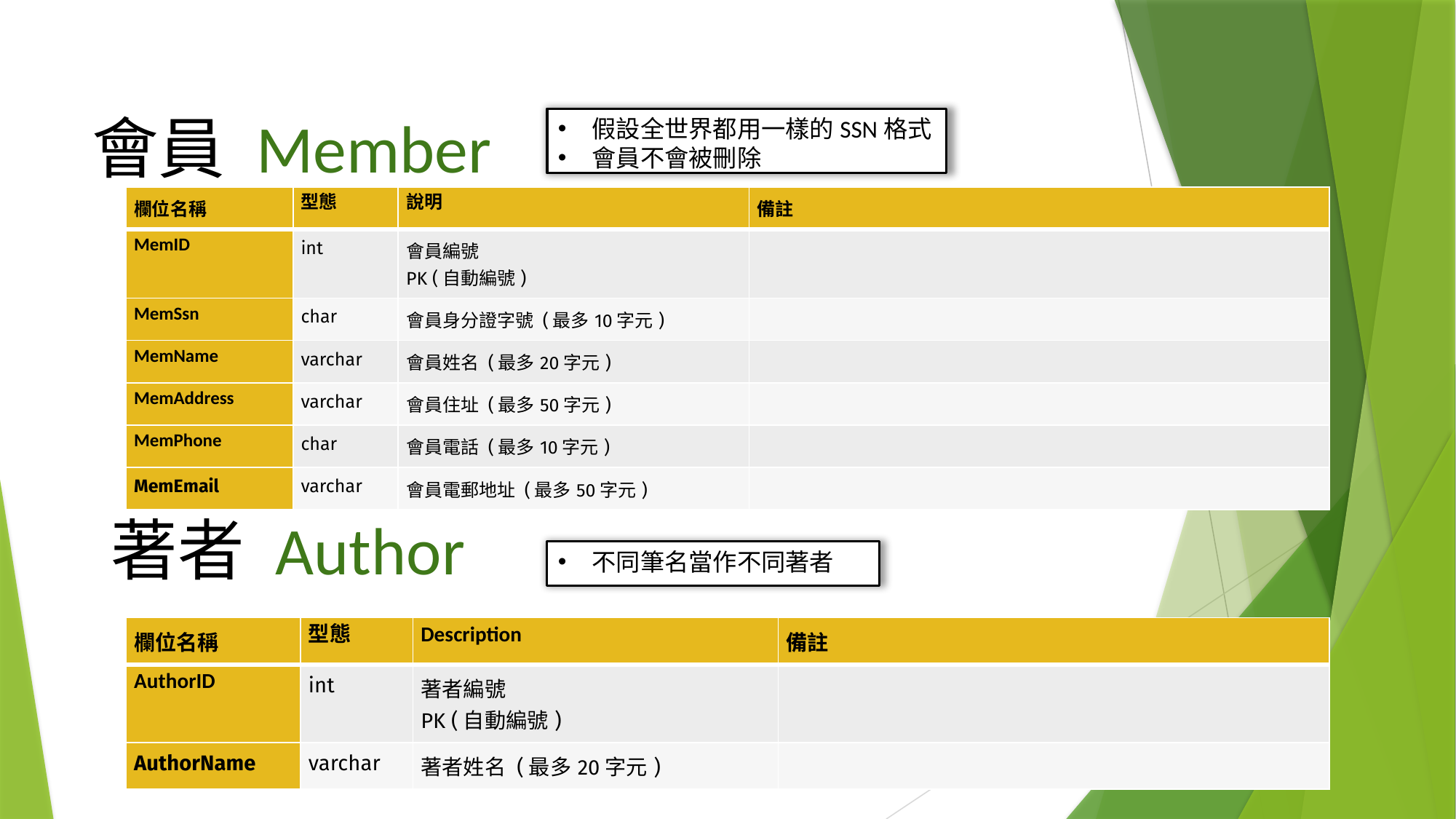

# 會員 Member
假設全世界都用一樣的SSN格式
會員不會被刪除
| 欄位名稱 | 型態 | 說明 | 備註 |
| --- | --- | --- | --- |
| MemID | int | 會員編號 PK (自動編號) |  |
| MemSsn | char | 會員身分證字號 (最多10字元) |  |
| MemName | varchar | 會員姓名 (最多20字元) |  |
| MemAddress | varchar | 會員住址 (最多50字元) |  |
| MemPhone | char | 會員電話 (最多10字元) |  |
| MemEmail | varchar | 會員電郵地址 (最多50字元) |  |
著者 Author
不同筆名當作不同著者
| 欄位名稱 | 型態 | Description | 備註 |
| --- | --- | --- | --- |
| AuthorID | int | 著者編號 PK (自動編號) |  |
| AuthorName | varchar | 著者姓名 (最多20字元) |  |